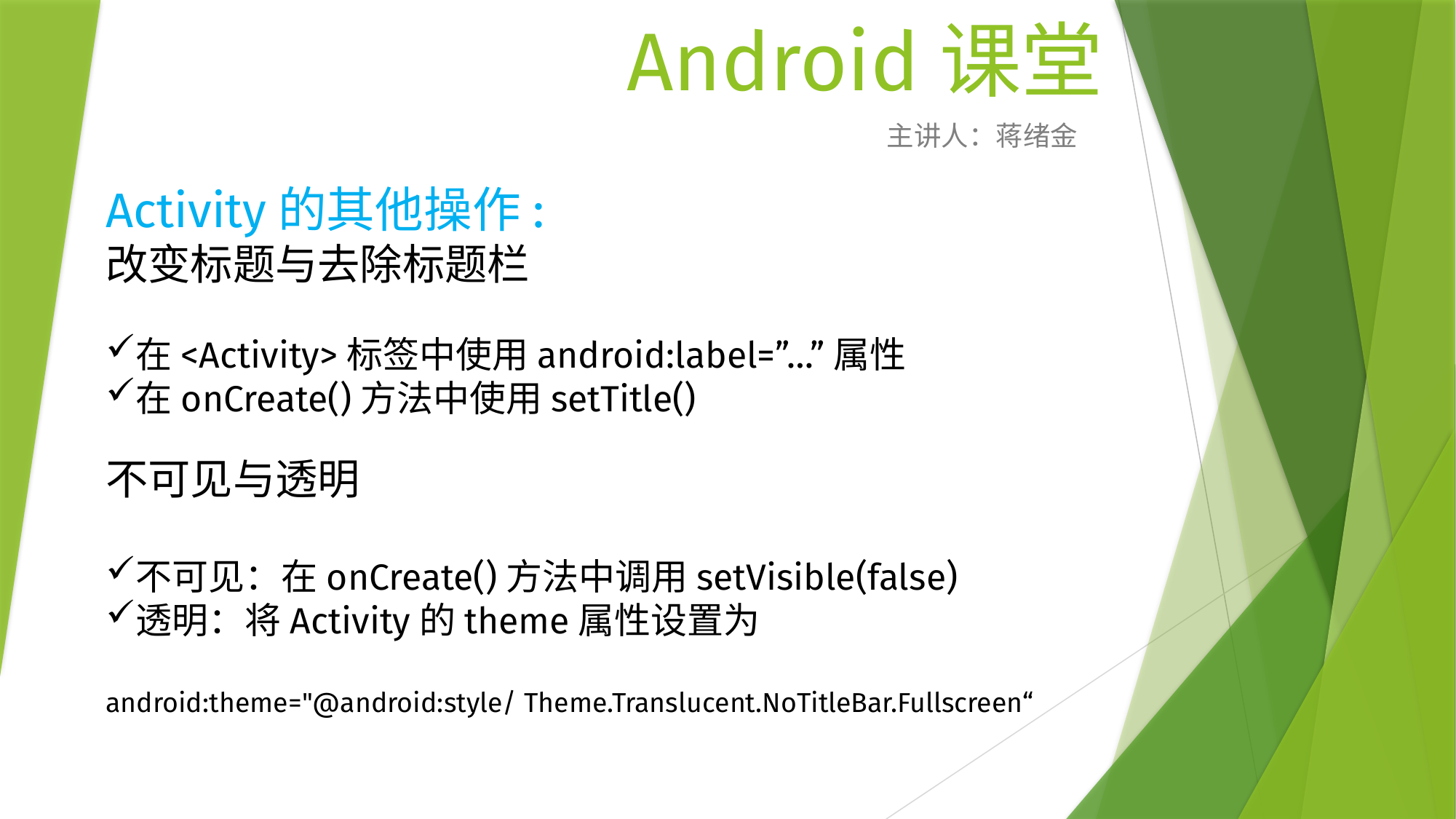

# Android课堂
主讲人：蒋绪金
Activity的其他操作:
改变标题与去除标题栏

在<Activity>标签中使用android:label=”…”属性
在onCreate()方法中使用setTitle()

不可见与透明

不可见：在onCreate()方法中调用setVisible(false)
透明：将Activity的theme属性设置为

android:theme="@android:style/ Theme.Translucent.NoTitleBar.Fullscreen“